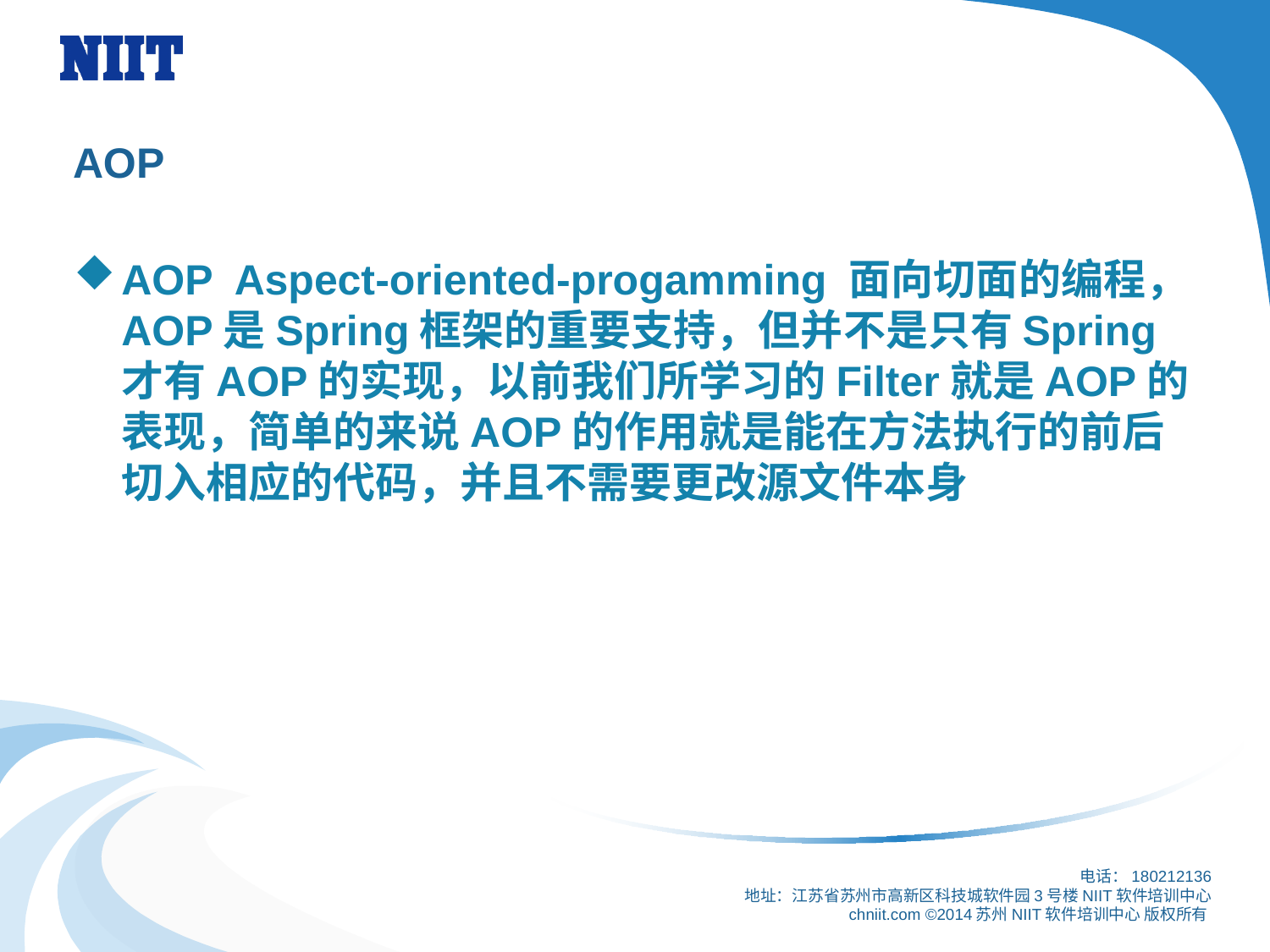

# AOP
AOP  Aspect-oriented-progamming 面向切面的编程，AOP是Spring框架的重要支持，但并不是只有Spring才有AOP的实现，以前我们所学习的Filter就是AOP的表现，简单的来说AOP的作用就是能在方法执行的前后切入相应的代码，并且不需要更改源文件本身